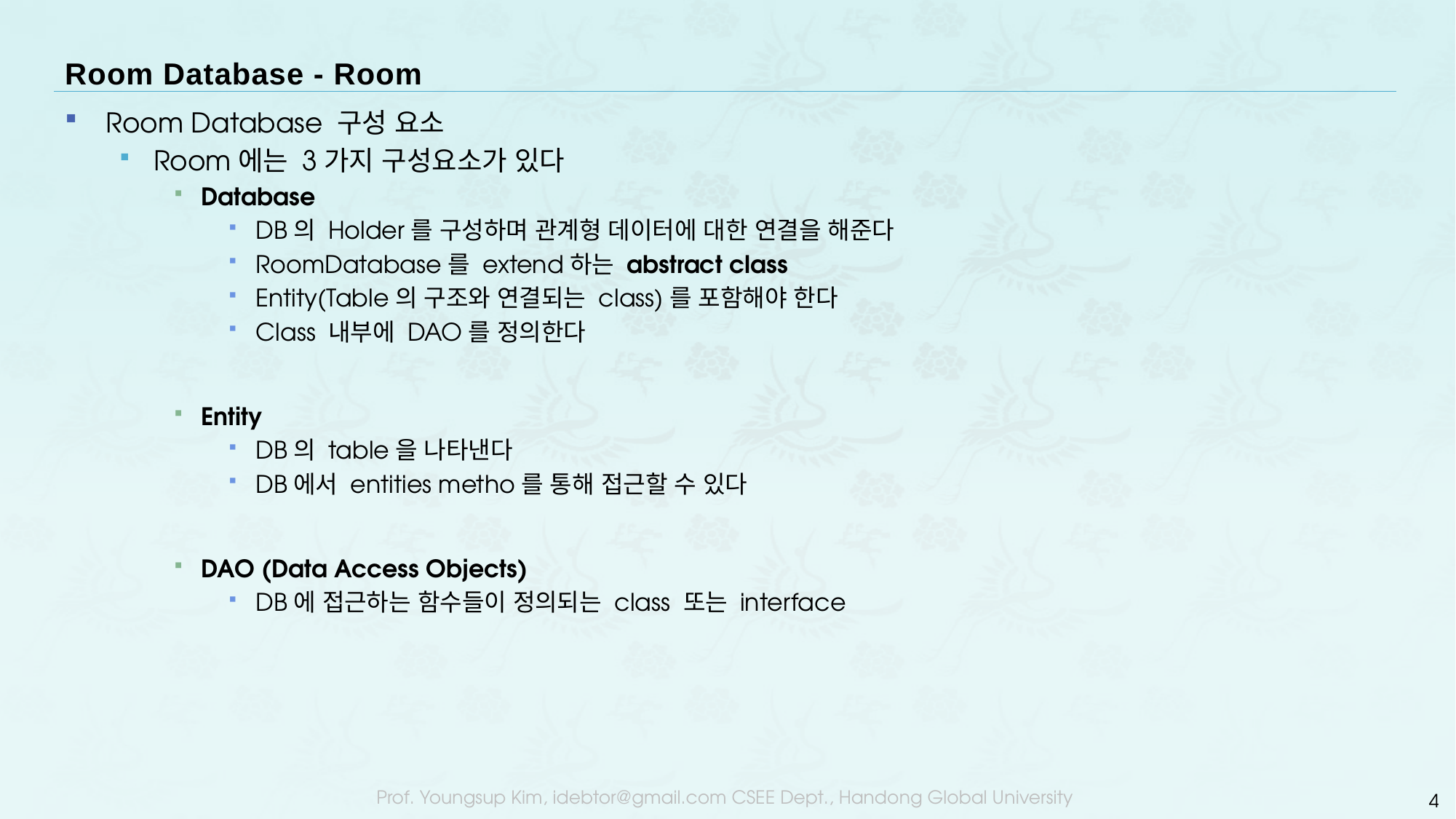

# Room Database - Room
Room Database 구성 요소
Room에는 3가지 구성요소가 있다
Database
DB의 Holder를 구성하며 관계형 데이터에 대한 연결을 해준다
RoomDatabase를 extend하는 abstract class
Entity(Table의 구조와 연결되는 class)를 포함해야 한다
Class 내부에 DAO를 정의한다

Entity
DB의 table을 나타낸다
DB에서 entities metho를 통해 접근할 수 있다

DAO (Data Access Objects)
DB에 접근하는 함수들이 정의되는 class 또는 interface

4